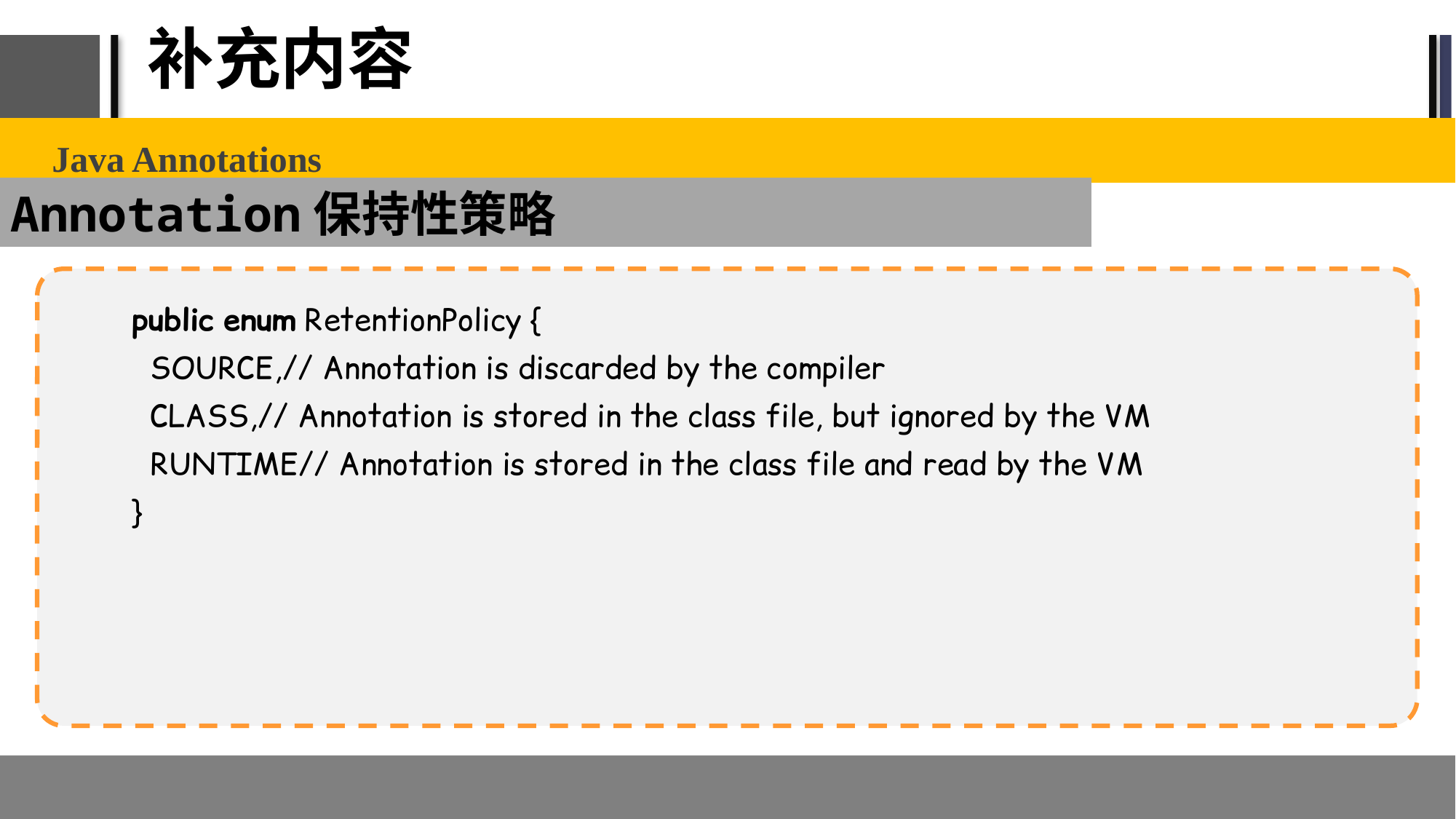

# 补充内容

Java Annotations
Annotation保持性策略

public enum RetentionPolicy {
  SOURCE,// Annotation is discarded by the compiler
  CLASS,// Annotation is stored in the class file, but ignored by the VM
  RUNTIME// Annotation is stored in the class file and read by the VM
}